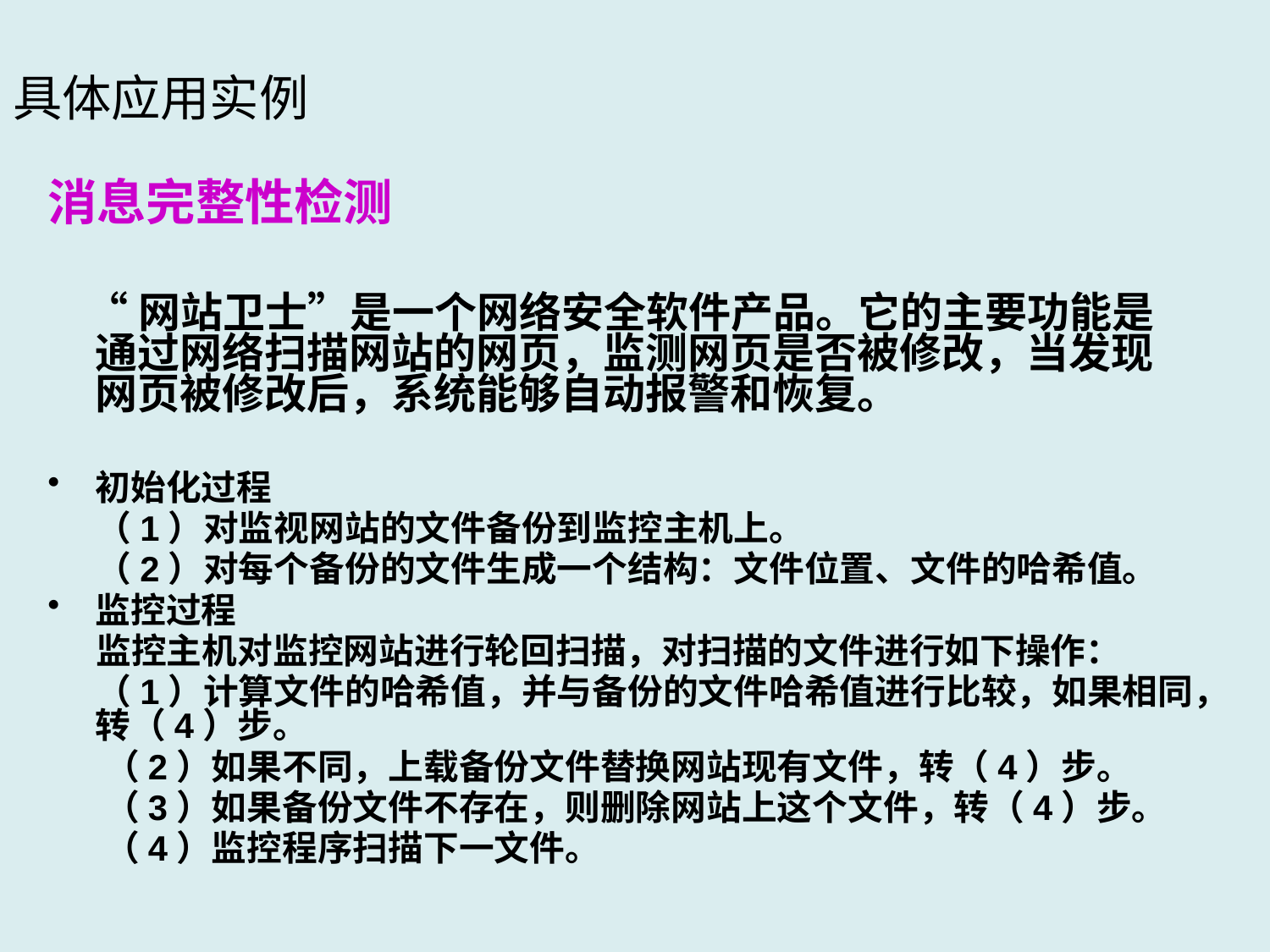

# 具体应用实例
消息完整性检测

    “网站卫士”是一个网络安全软件产品。它的主要功能是通过网络扫描网站的网页，监测网页是否被修改，当发现网页被修改后，系统能够自动报警和恢复。

初始化过程
     （1）对监视网站的文件备份到监控主机上。
     （2）对每个备份的文件生成一个结构：文件位置、文件的哈希值。
监控过程
     监控主机对监控网站进行轮回扫描，对扫描的文件进行如下操作：
     （1）计算文件的哈希值，并与备份的文件哈希值进行比较，如果相同，转（4）步。
      （2）如果不同，上载备份文件替换网站现有文件，转（4）步。
      （3）如果备份文件不存在，则删除网站上这个文件，转（4）步。
      （4）监控程序扫描下一文件。